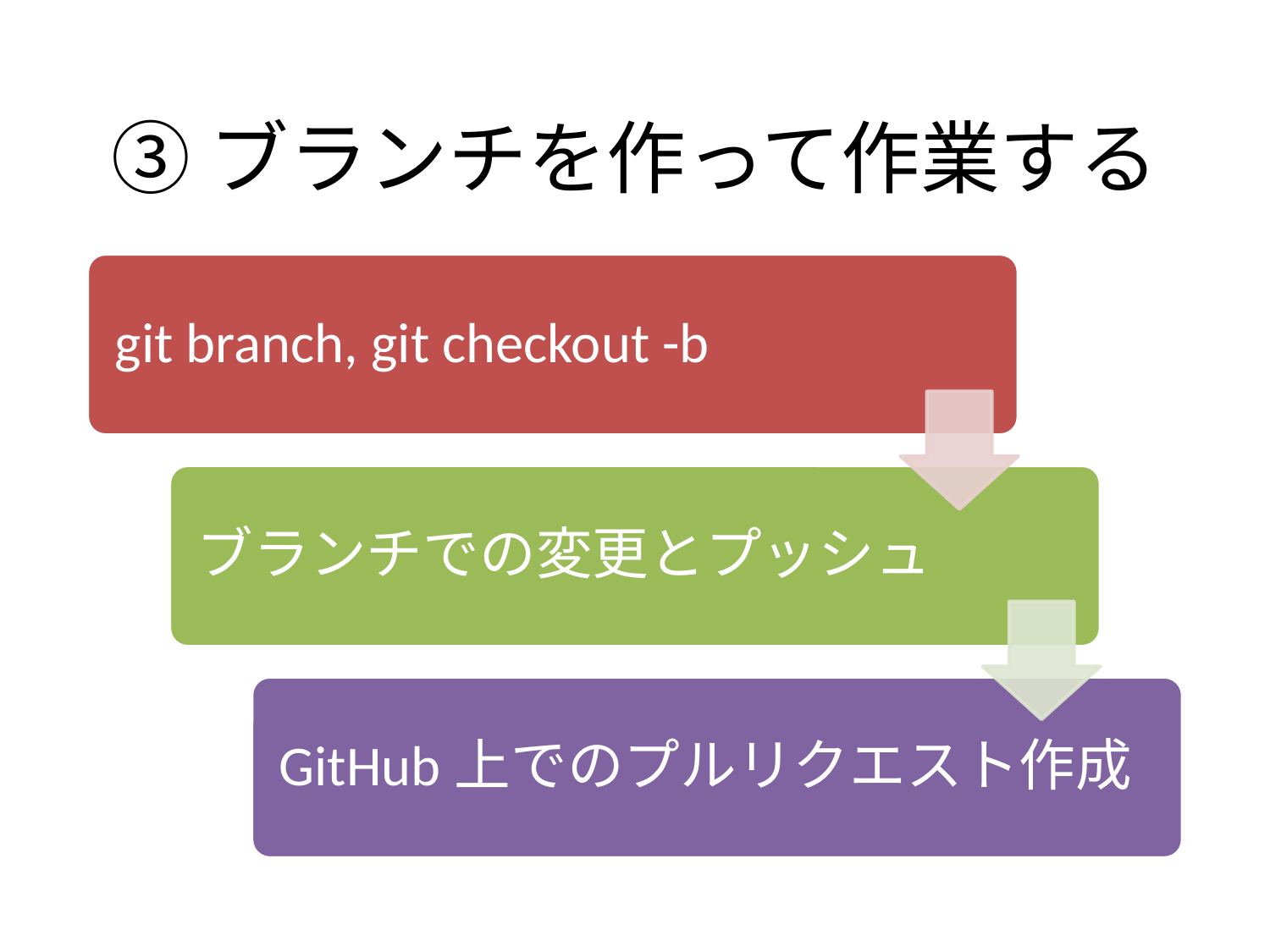

# ③ブランチを作って作業する
git branch, git checkout -b
ブランチでの変更とプッシュ
GitHub上でのプルリクエスト作成